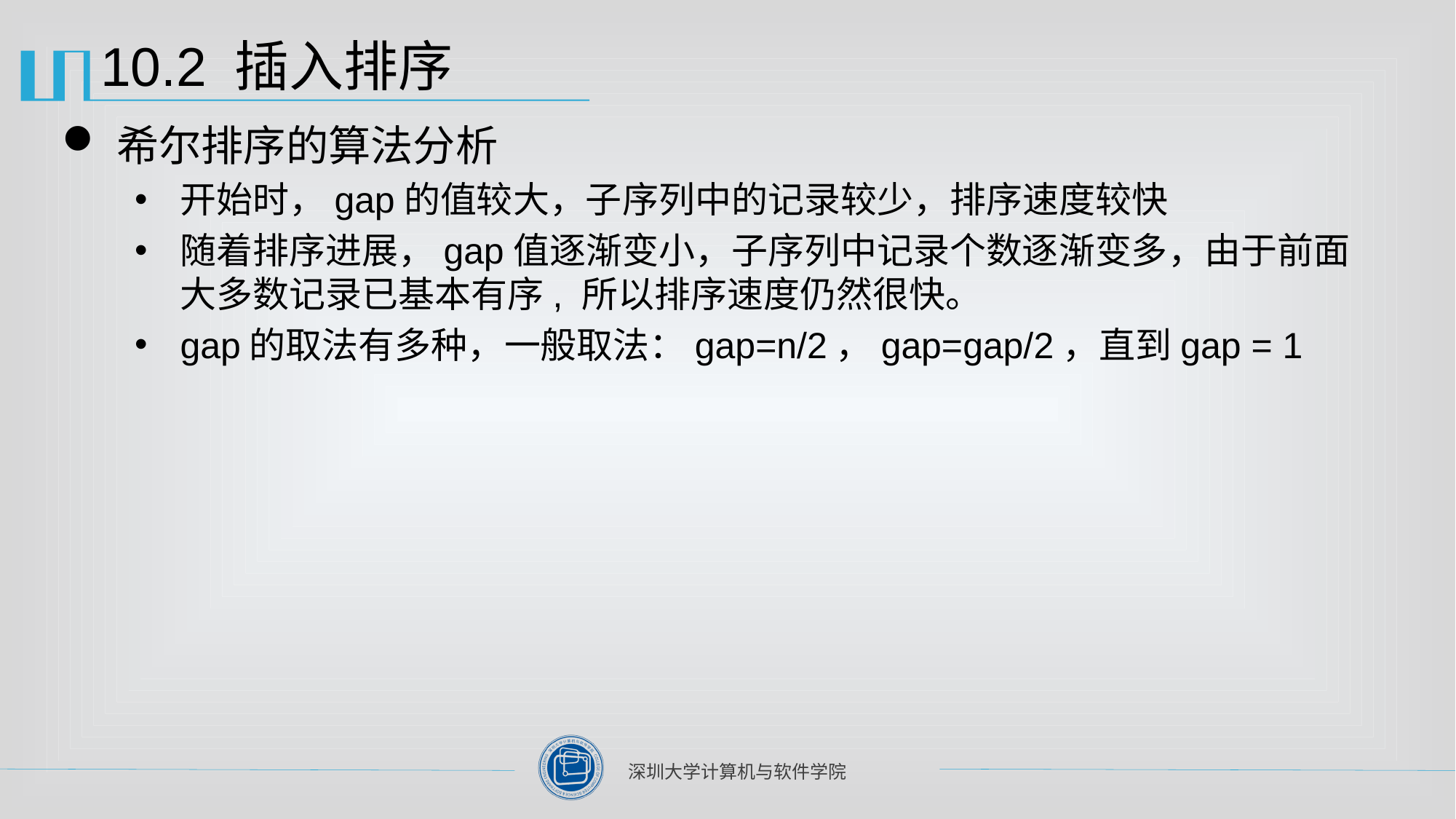

# 10.2 插入排序
希尔排序的算法分析
开始时，gap的值较大，子序列中的记录较少，排序速度较快
随着排序进展，gap值逐渐变小，子序列中记录个数逐渐变多，由于前面大多数记录已基本有序, 所以排序速度仍然很快。
gap的取法有多种，一般取法：gap=n/2，gap=gap/2，直到gap = 1

24